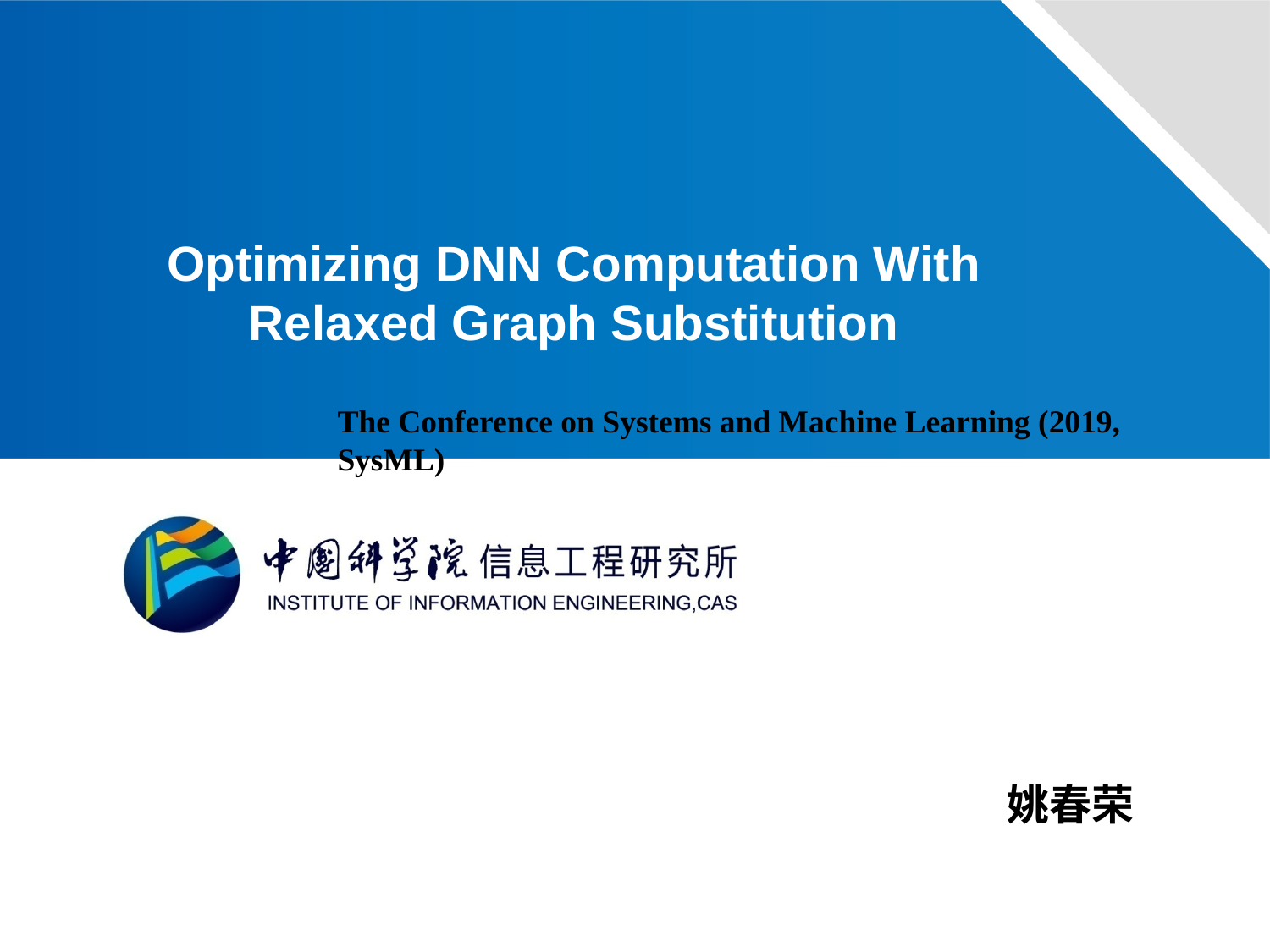

Optimizing DNN Computation With Relaxed Graph Substitution
The Conference on Systems and Machine Learning (2019, SysML)
姚春荣